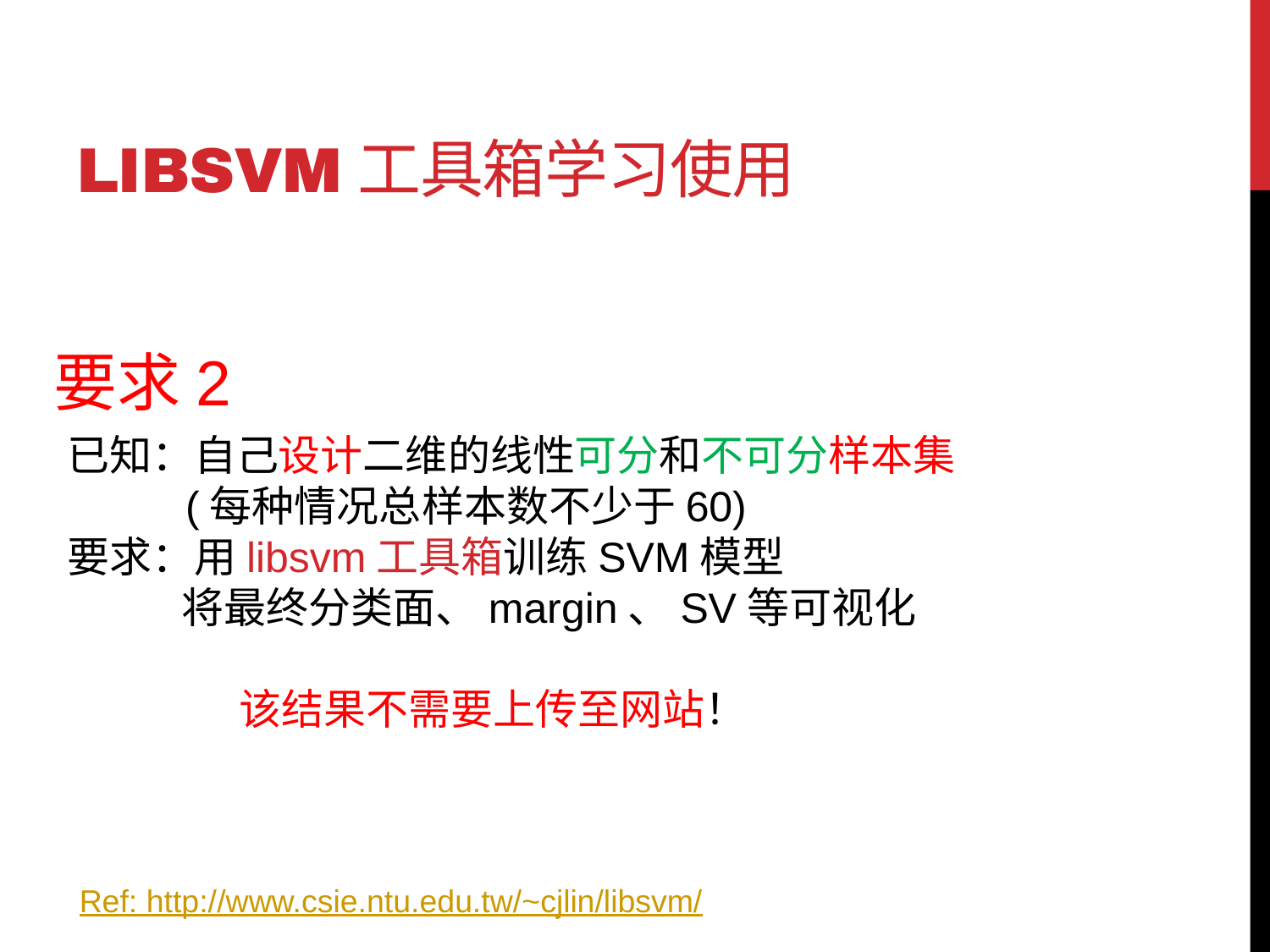

# LibsVM工具箱学习使用
要求2
已知：自己设计二维的线性可分和不可分样本集
          (每种情况总样本数不少于60)
要求：用libsvm工具箱训练SVM模型
           将最终分类面、margin、SV等可视化

                 该结果不需要上传至网站！
Ref: http://www.csie.ntu.edu.tw/~cjlin/libsvm/